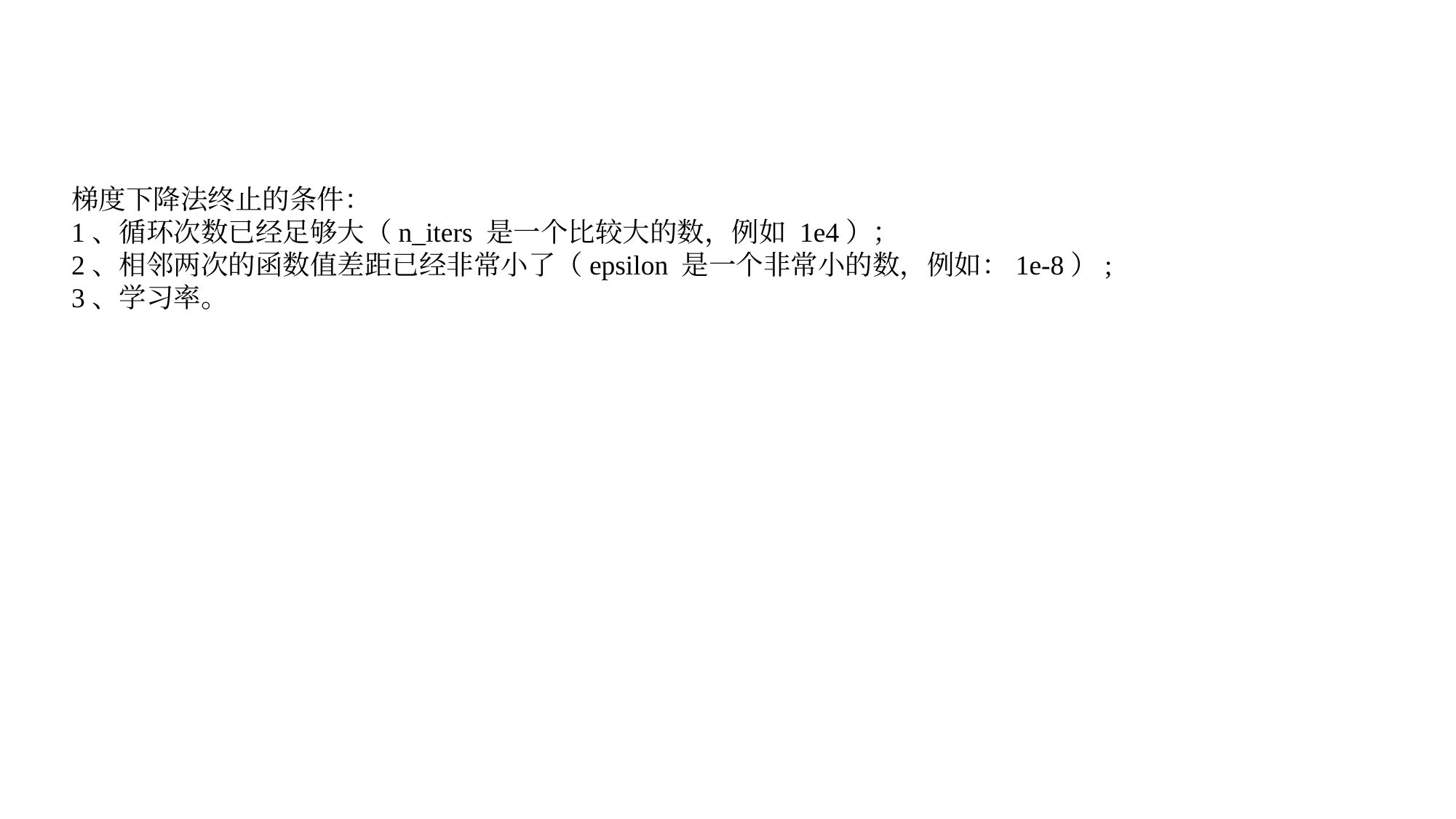

梯度下降法终止的条件：
1、循环次数已经足够大（n_iters 是一个比较大的数，例如 1e4）；
2、相邻两次的函数值差距已经非常小了（epsilon 是一个非常小的数，例如：1e-8）;
3、学习率。